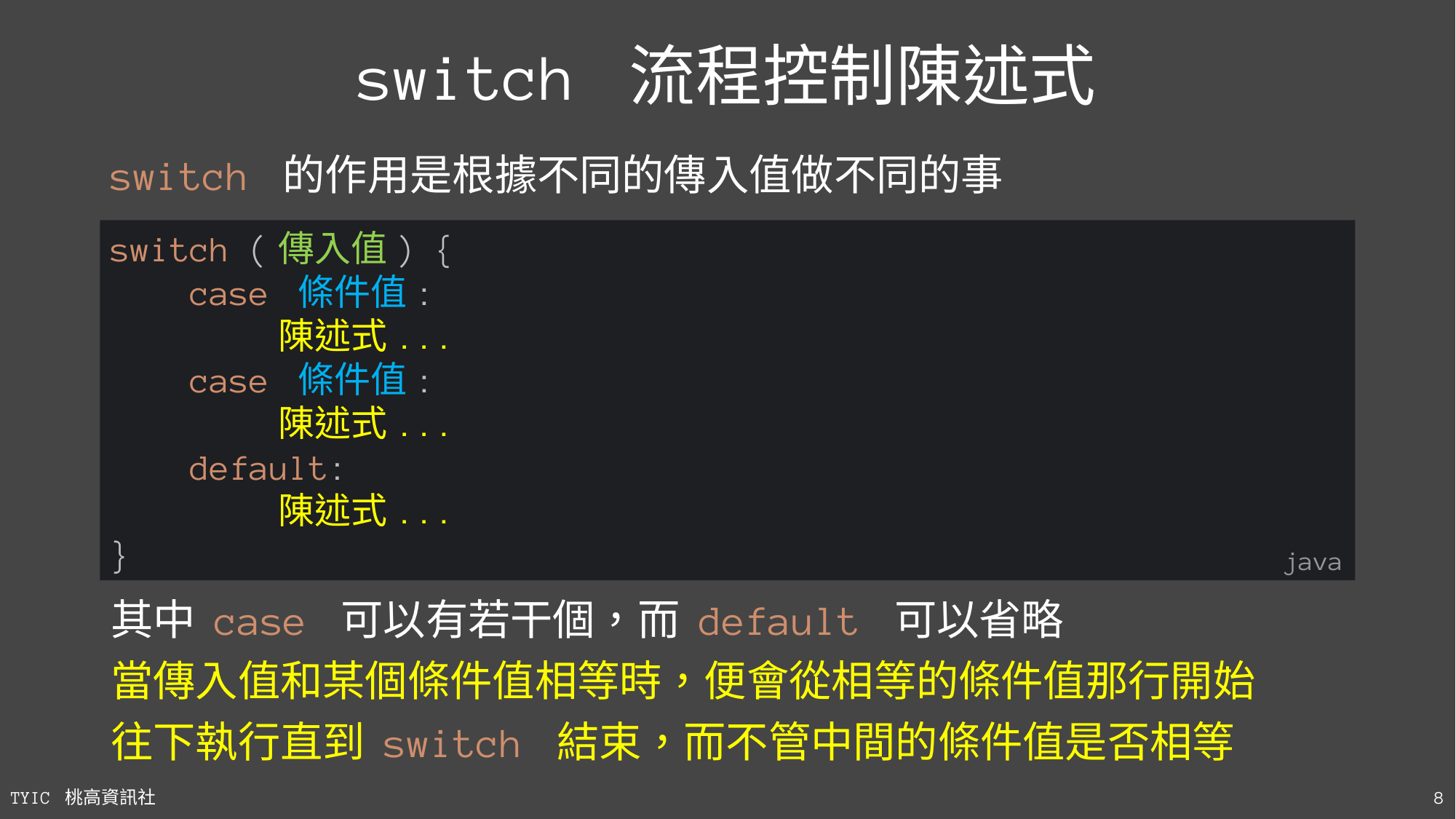

# switch 流程控制陳述式
switch 的作用是根據不同的傳入值做不同的事
switch (傳入值) {
    case 條件值:
        陳述式...
    case 條件值:
        陳述式...
    default:
        陳述式...
}
java
其中 case 可以有若干個，而 default 可以省略
當傳入值和某個條件值相等時，便會從相等的條件值那行開始
往下執行直到 switch 結束，而不管中間的條件值是否相等